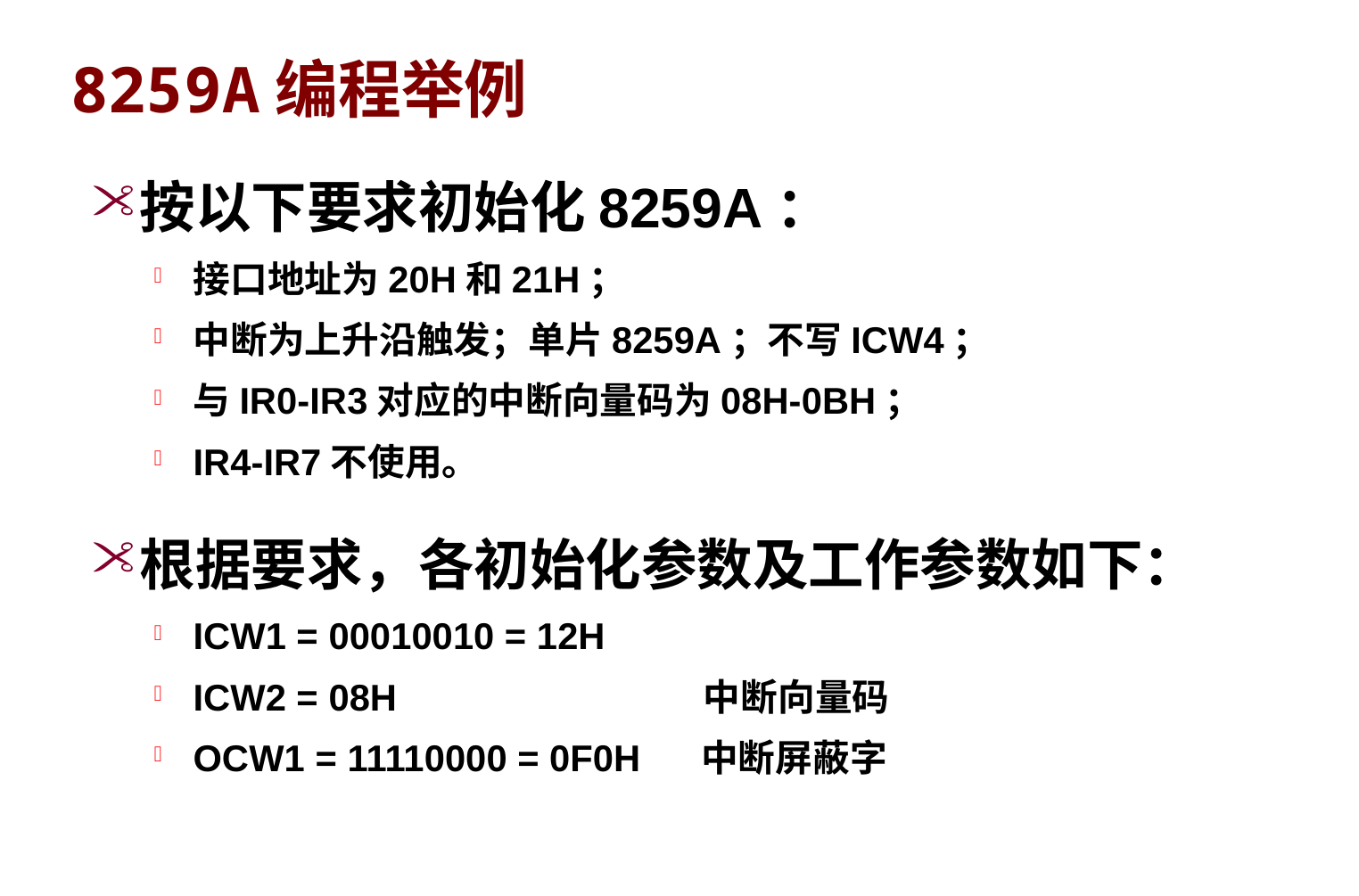

# 8259A编程举例
按以下要求初始化8259A：
接口地址为20H和21H；
中断为上升沿触发；单片8259A；不写ICW4；
与IR0-IR3对应的中断向量码为08H-0BH；
IR4-IR7不使用。
根据要求，各初始化参数及工作参数如下：
ICW1 = 00010010 = 12H
ICW2 = 08H                             中断向量码
OCW1 = 11110000 = 0F0H     中断屏蔽字